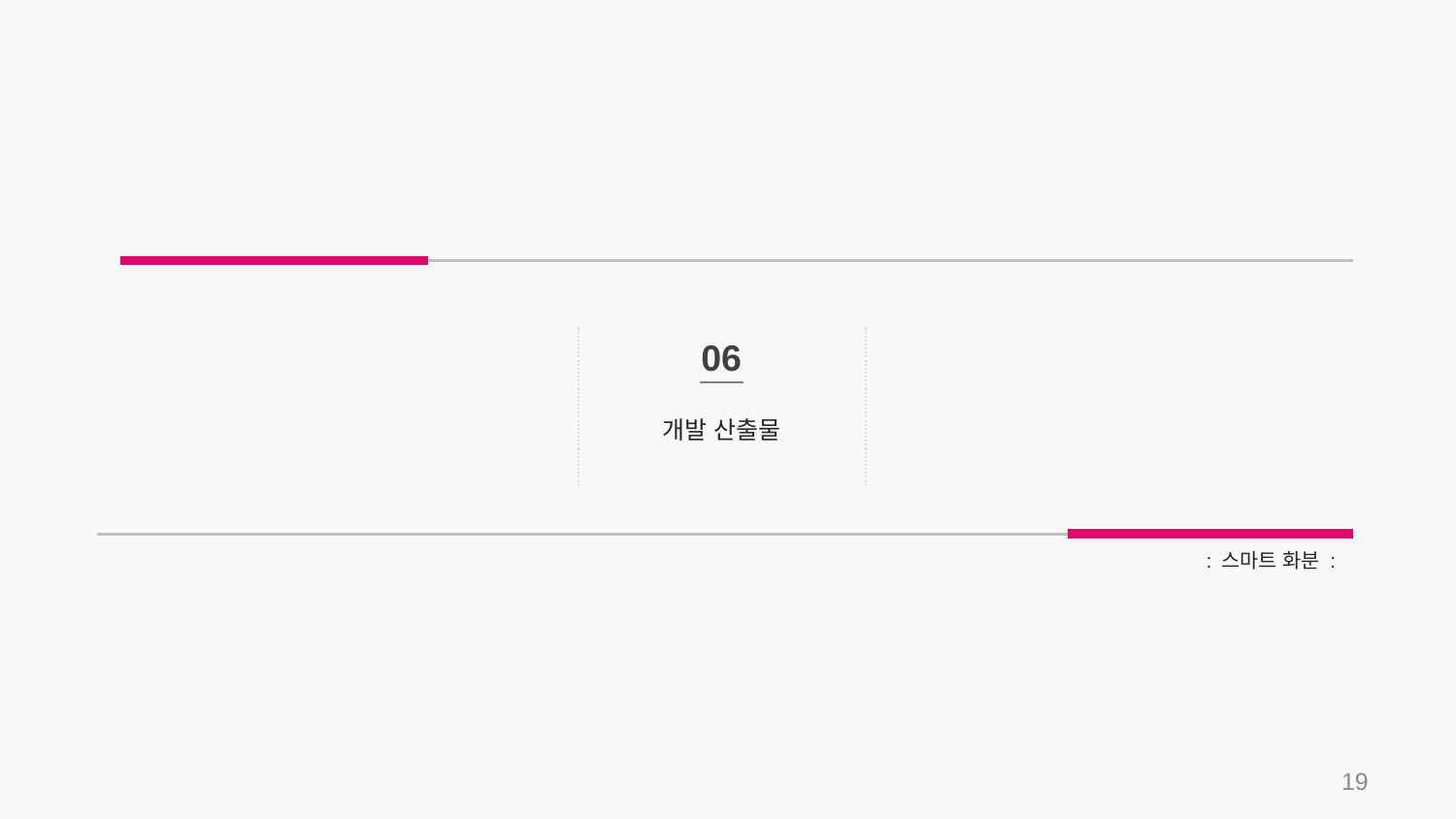

06
개발 산출물
: 스마트 화분 :
19